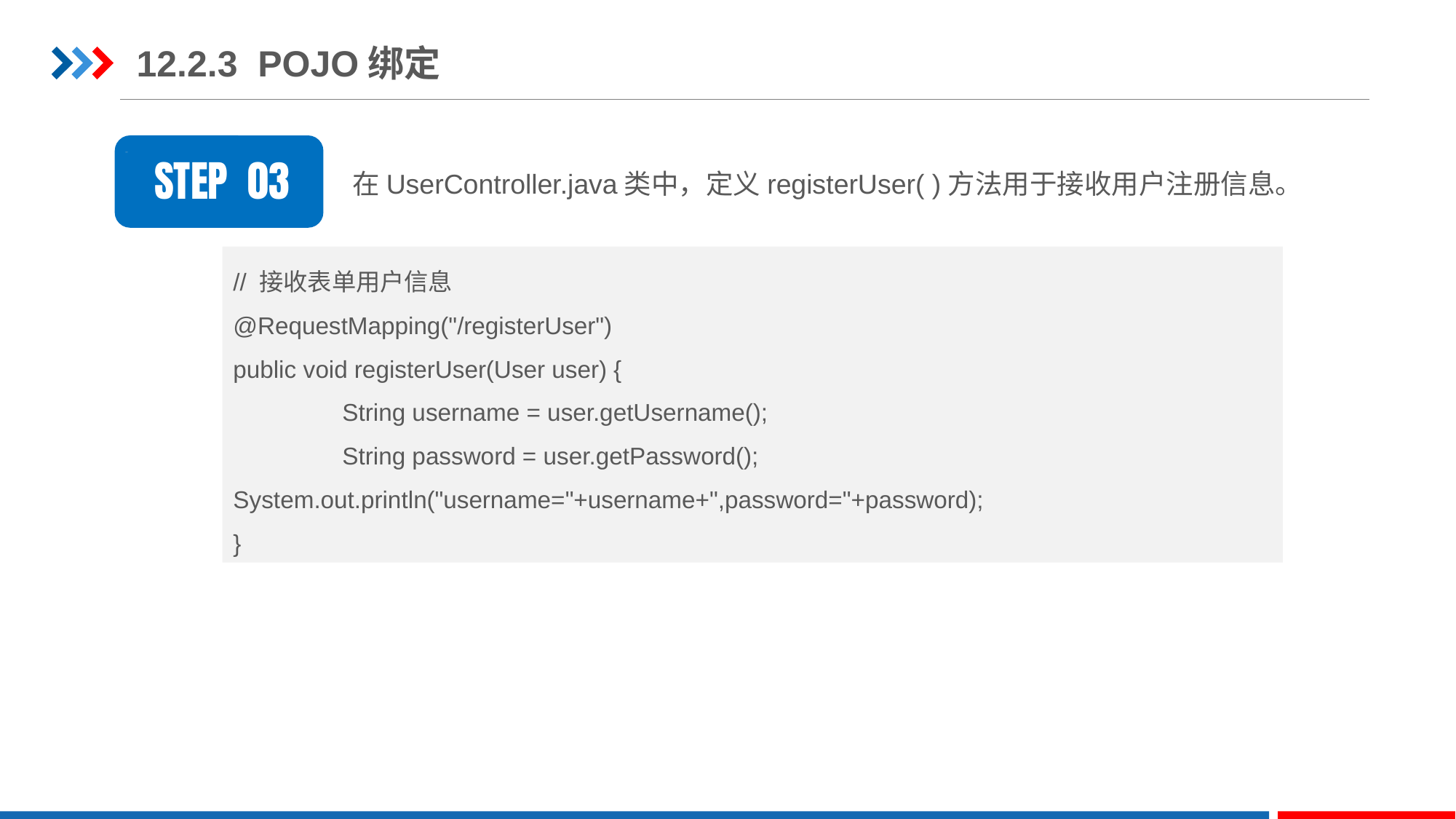

12.2.3  POJO绑定

在UserController.java类中，定义registerUser( )方法用于接收用户注册信息。
STEP  03
// 接收表单用户信息
@RequestMapping("/registerUser")
public void registerUser(User user) {
    	String username = user.getUsername();
    	String password = user.getPassword(); 	System.out.println("username="+username+",password="+password);
}